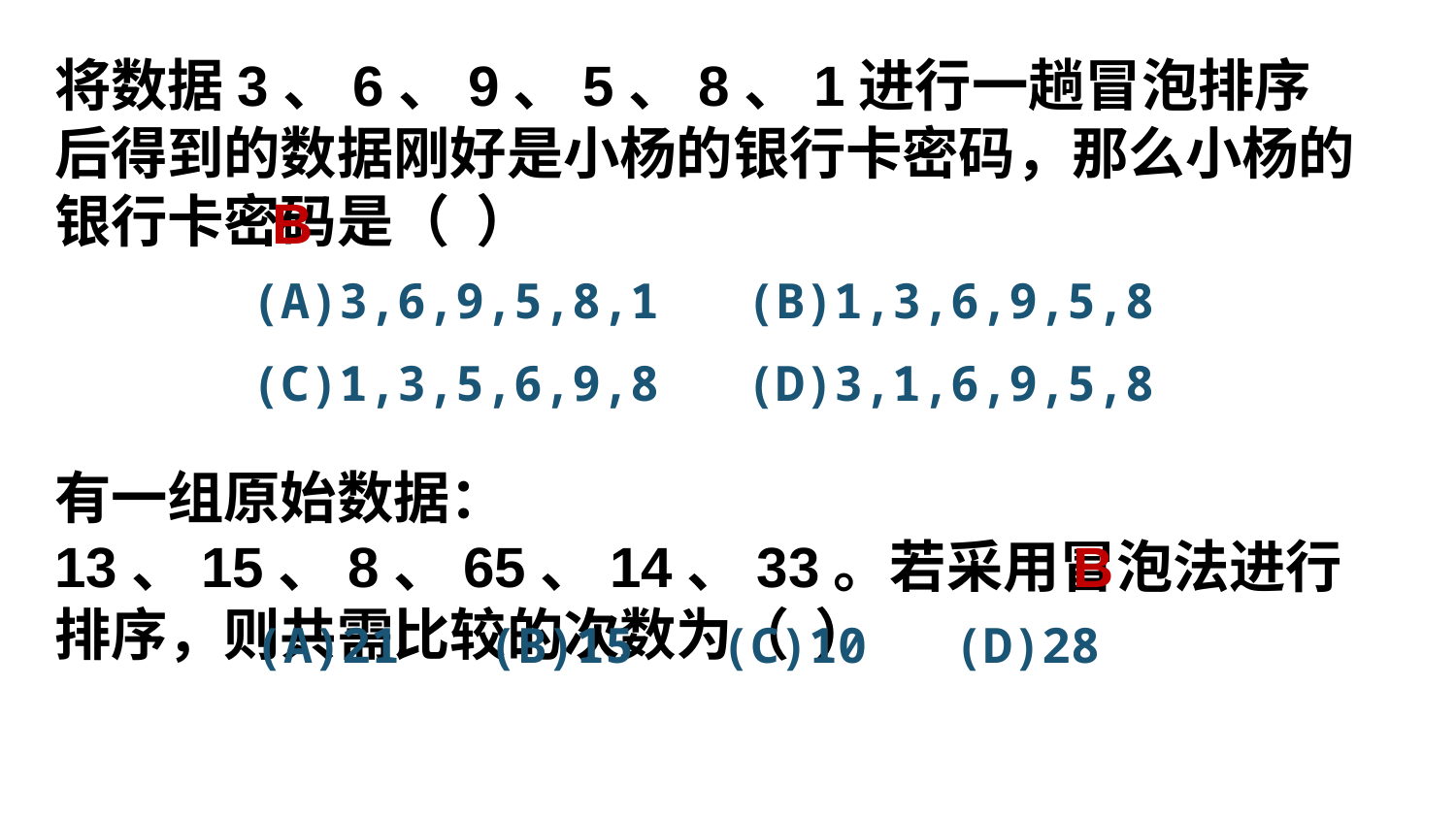

将数据3、6、9、5、8、1进行一趟冒泡排序后得到的数据刚好是小杨的银行卡密码，那么小杨的银行卡密码是（  ）
B
(A)3,6,9,5,8,1   (B)1,3,6,9,5,8
(C)1,3,5,6,9,8   (D)3,1,6,9,5,8
有一组原始数据：13、15、8、65、14、33。若采用冒泡法进行排序，则共需比较的次数为（  ）
B
(A)21   (B)15   (C)10   (D)28